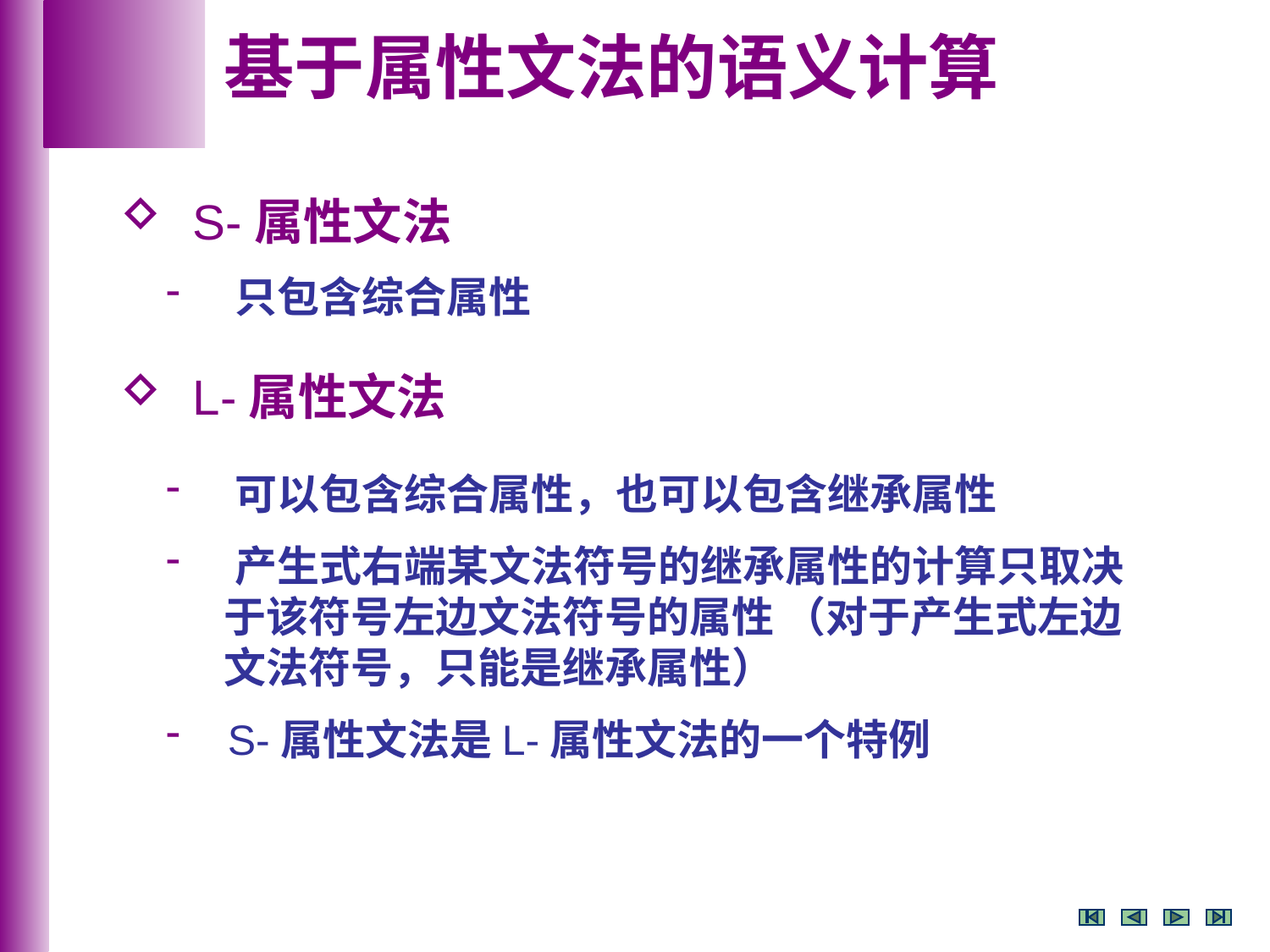

基于属性文法的语义计算
 S-属性文法
   只包含综合属性
 L-属性文法
   可以包含综合属性，也可以包含继承属性

   产生式右端某文法符号的继承属性的计算只取决
     于该符号左边文法符号的属性 （对于产生式左边
     文法符号，只能是继承属性）

   S-属性文法是L-属性文法的一个特例